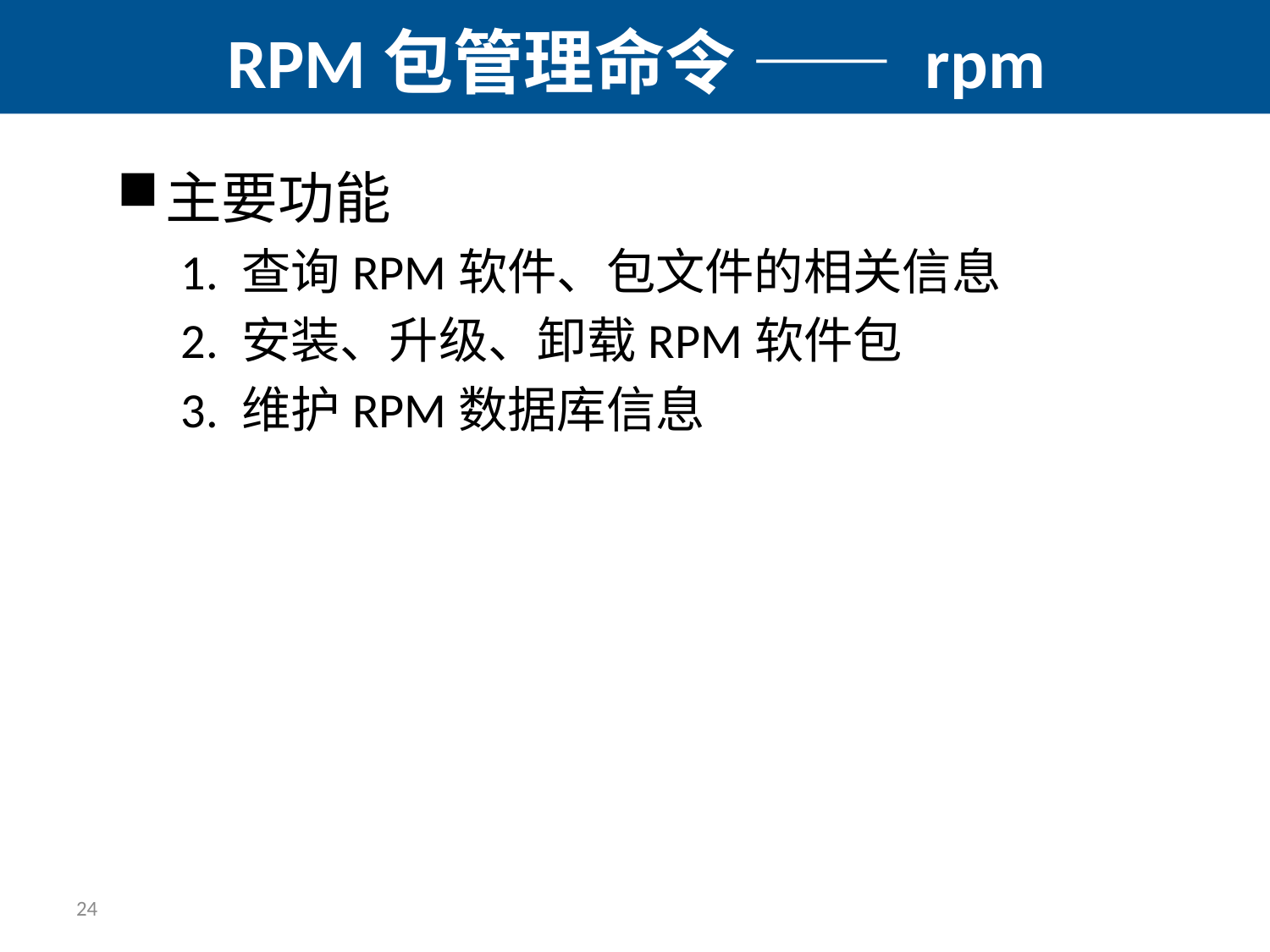

# RPM包管理命令 —— rpm
主要功能
1. 查询RPM软件、包文件的相关信息
2. 安装、升级、卸载RPM软件包
3. 维护RPM数据库信息
24